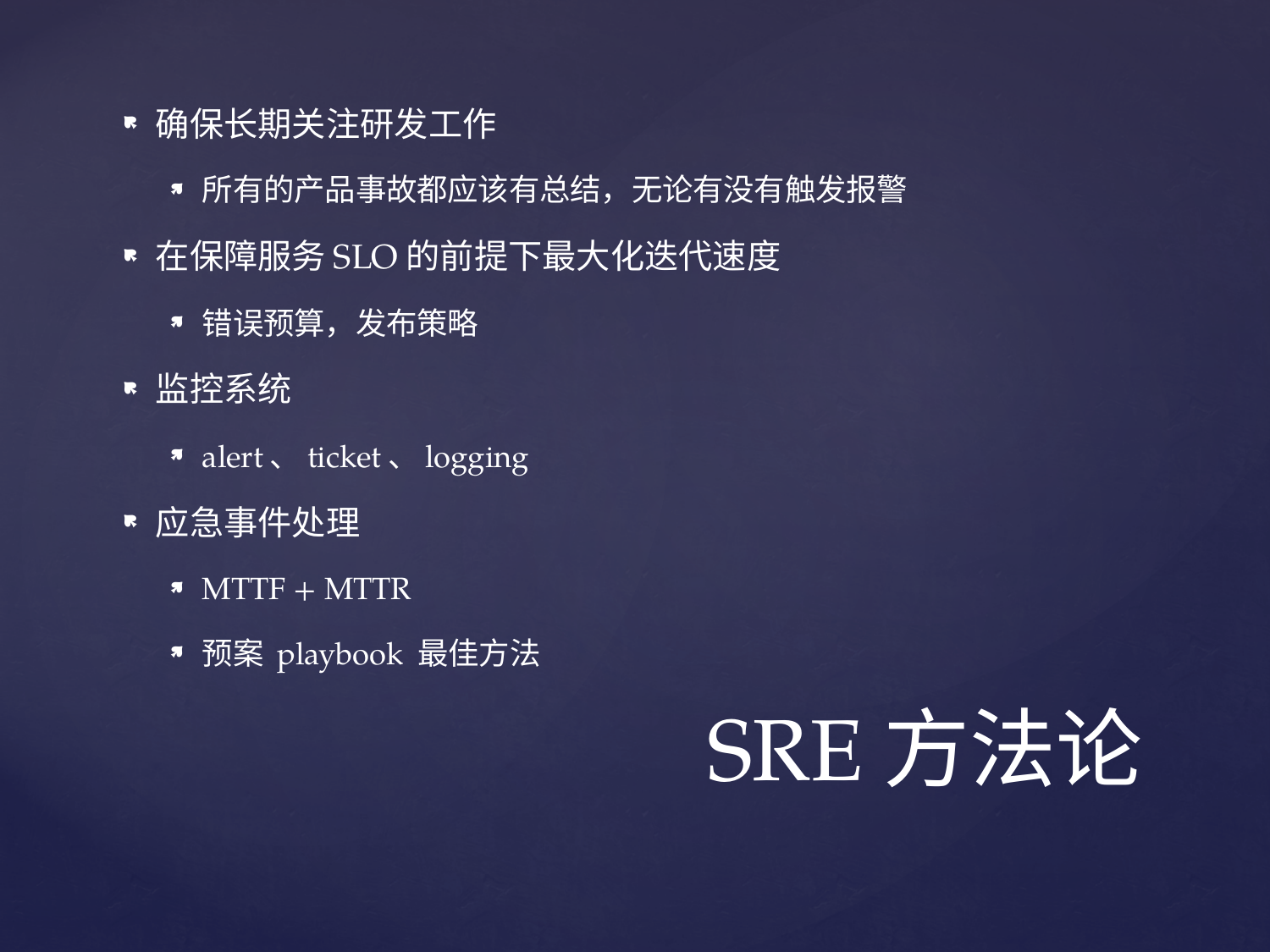

确保长期关注研发工作
所有的产品事故都应该有总结，无论有没有触发报警
在保障服务SLO的前提下最大化迭代速度
错误预算，发布策略
监控系统
alert、ticket、logging
应急事件处理
MTTF + MTTR
预案 playbook 最佳方法
# SRE方法论